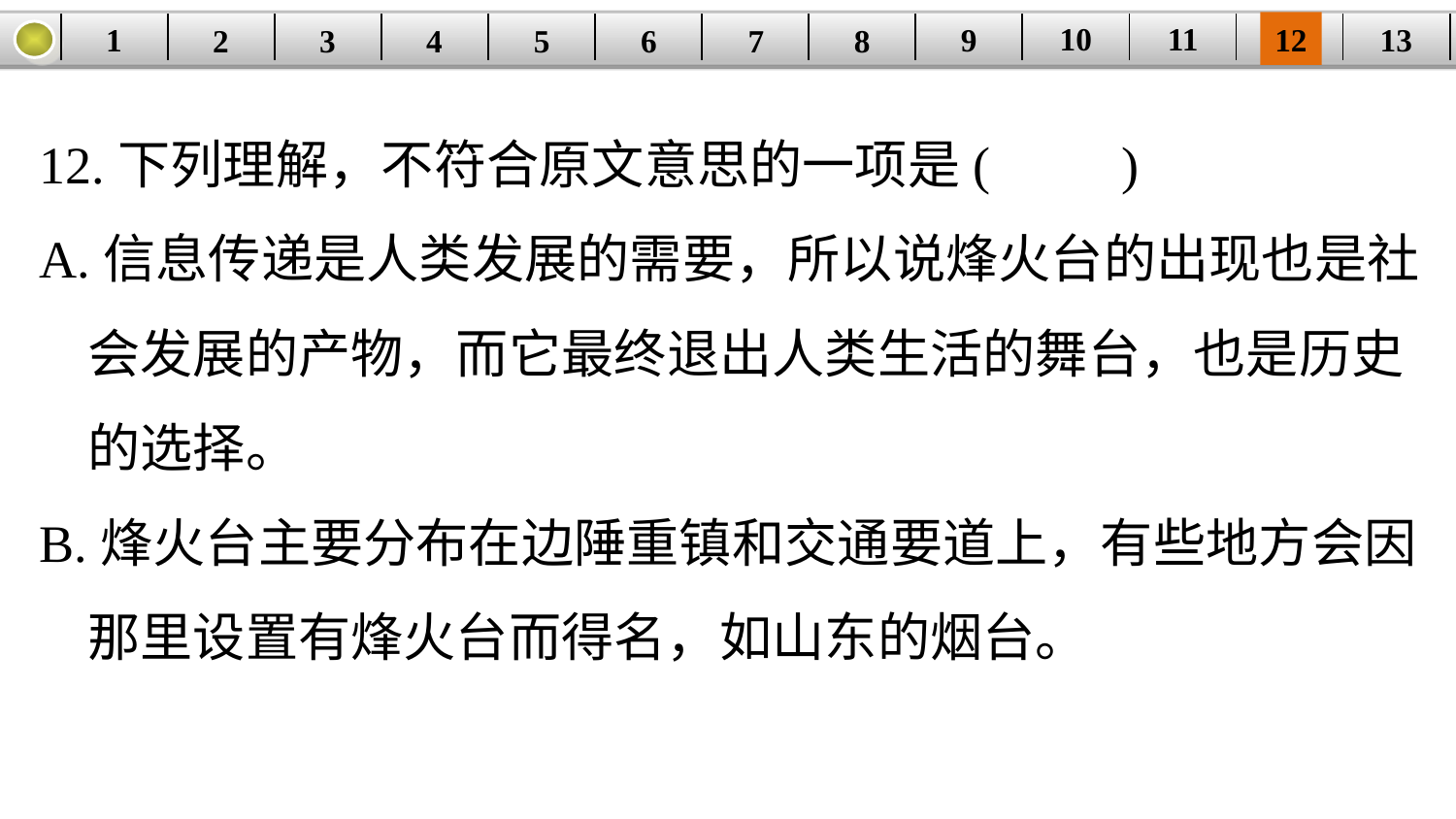

10

11
12
9
13
1
3
4
5
6
8
2
|  |  |  |  |  |  |  |  |  |  |  |  |  |
| --- | --- | --- | --- | --- | --- | --- | --- | --- | --- | --- | --- | --- |
7

12.下列理解，不符合原文意思的一项是(　　)
A.信息传递是人类发展的需要，所以说烽火台的出现也是社
   会发展的产物，而它最终退出人类生活的舞台，也是历史
   的选择。
B.烽火台主要分布在边陲重镇和交通要道上，有些地方会因
   那里设置有烽火台而得名，如山东的烟台。